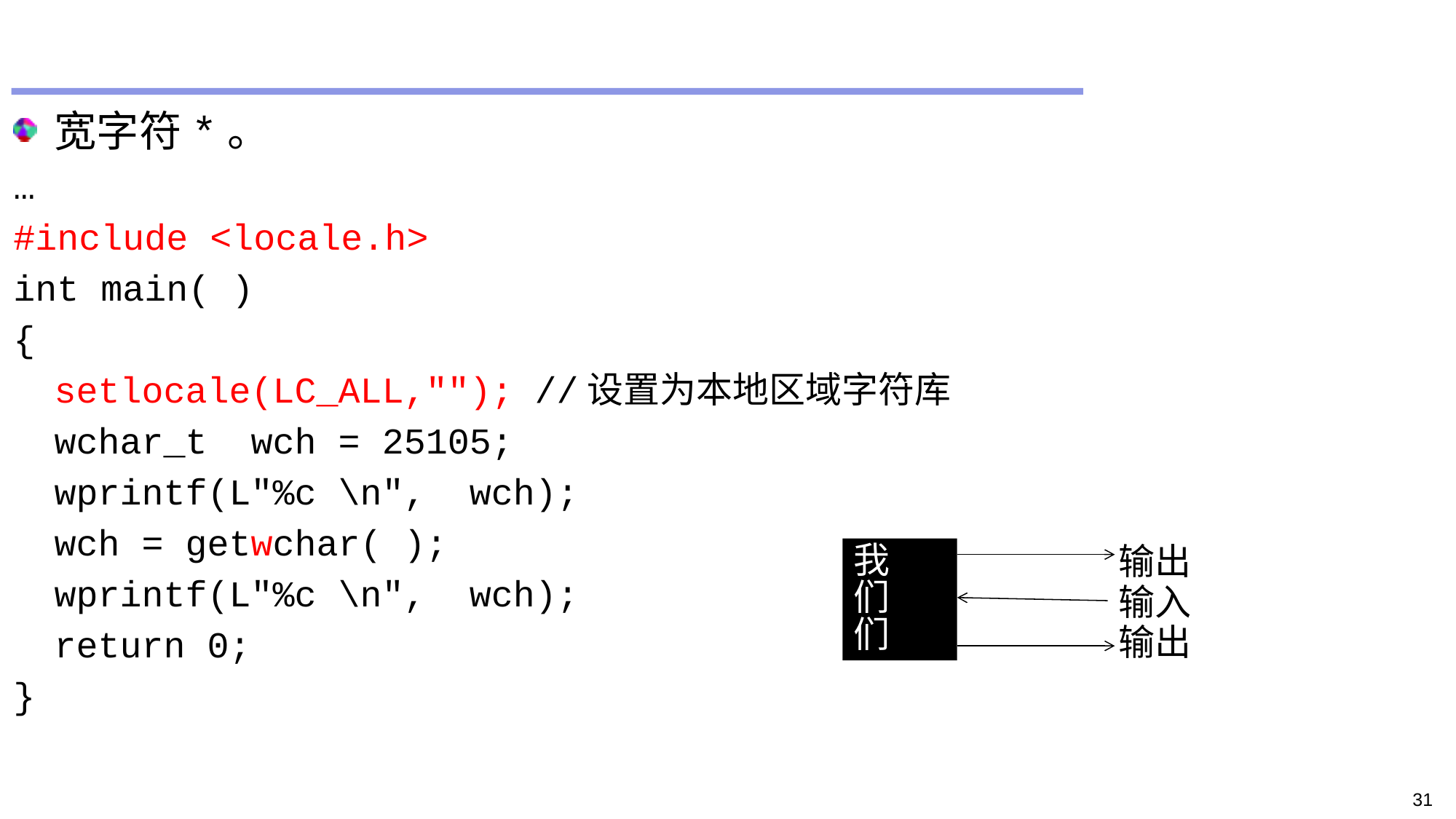

#
宽字符*。
…
#include <locale.h>
int main( )
{
	setlocale(LC_ALL,""); //设置为本地区域字符库
	wchar_t  wch = 25105;
	wprintf(L"%c \n",  wch);
	wch = getwchar( );
	wprintf(L"%c \n",  wch);
	return 0;
}
输出
我
们
们
输入
输出
31